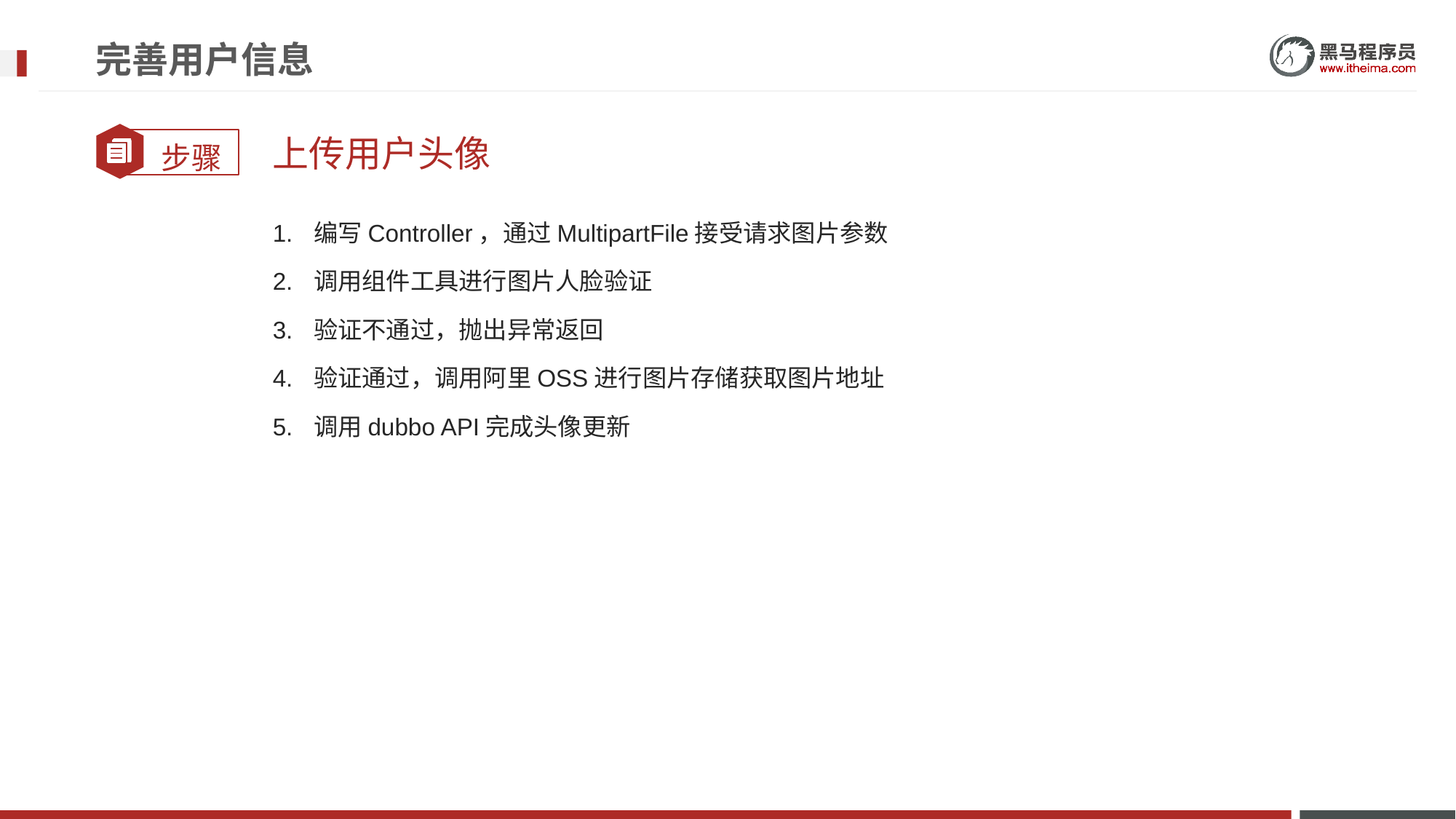

# 完善用户信息
上传用户头像
编写Controller，通过MultipartFile接受请求图片参数
调用组件工具进行图片人脸验证
验证不通过，抛出异常返回
验证通过，调用阿里OSS进行图片存储获取图片地址
调用dubbo API完成头像更新